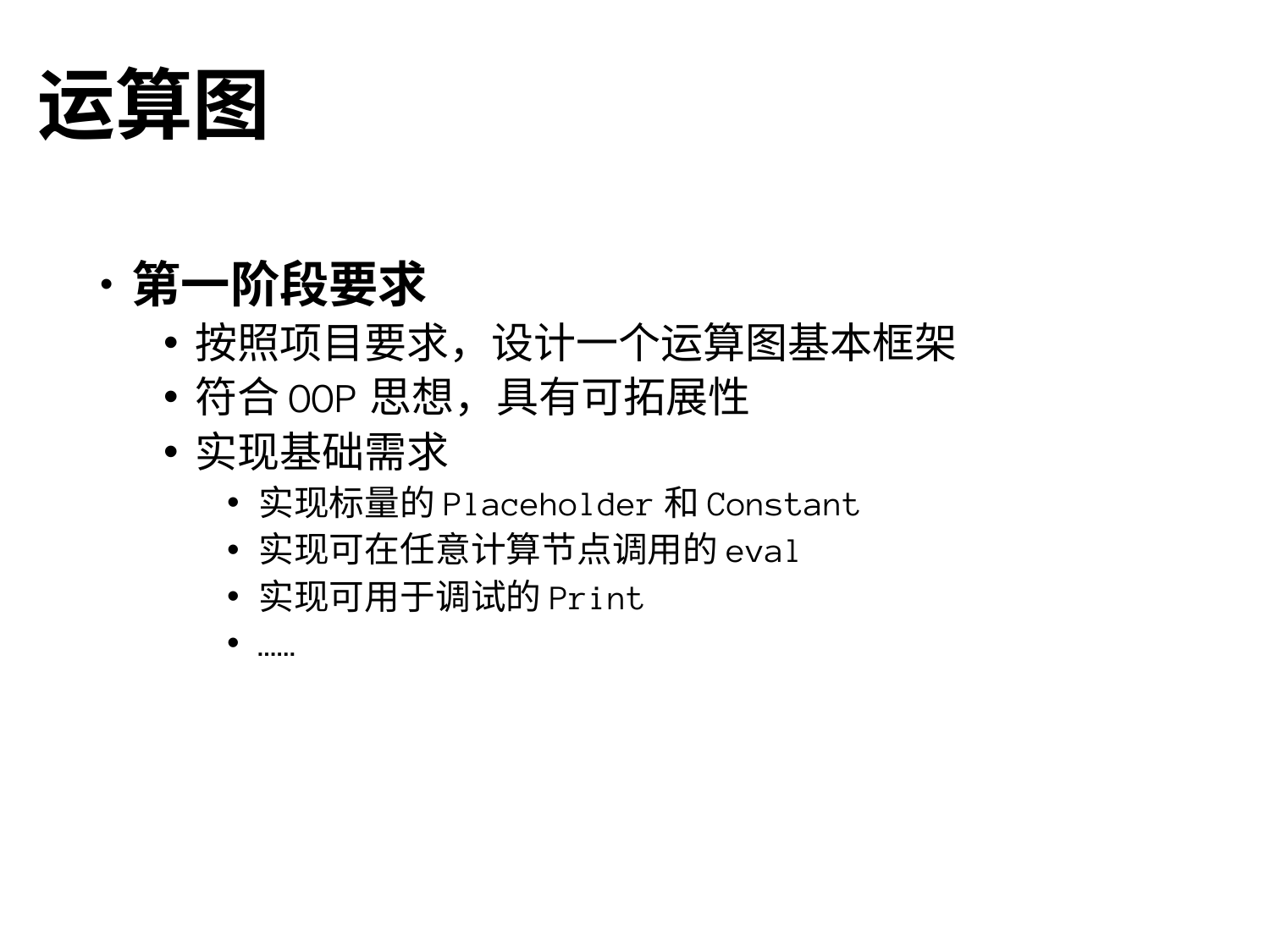

# 运算图
第一阶段要求
按照项目要求，设计一个运算图基本框架
符合OOP思想，具有可拓展性
实现基础需求
实现标量的Placeholder和Constant
实现可在任意计算节点调用的eval
实现可用于调试的Print
……